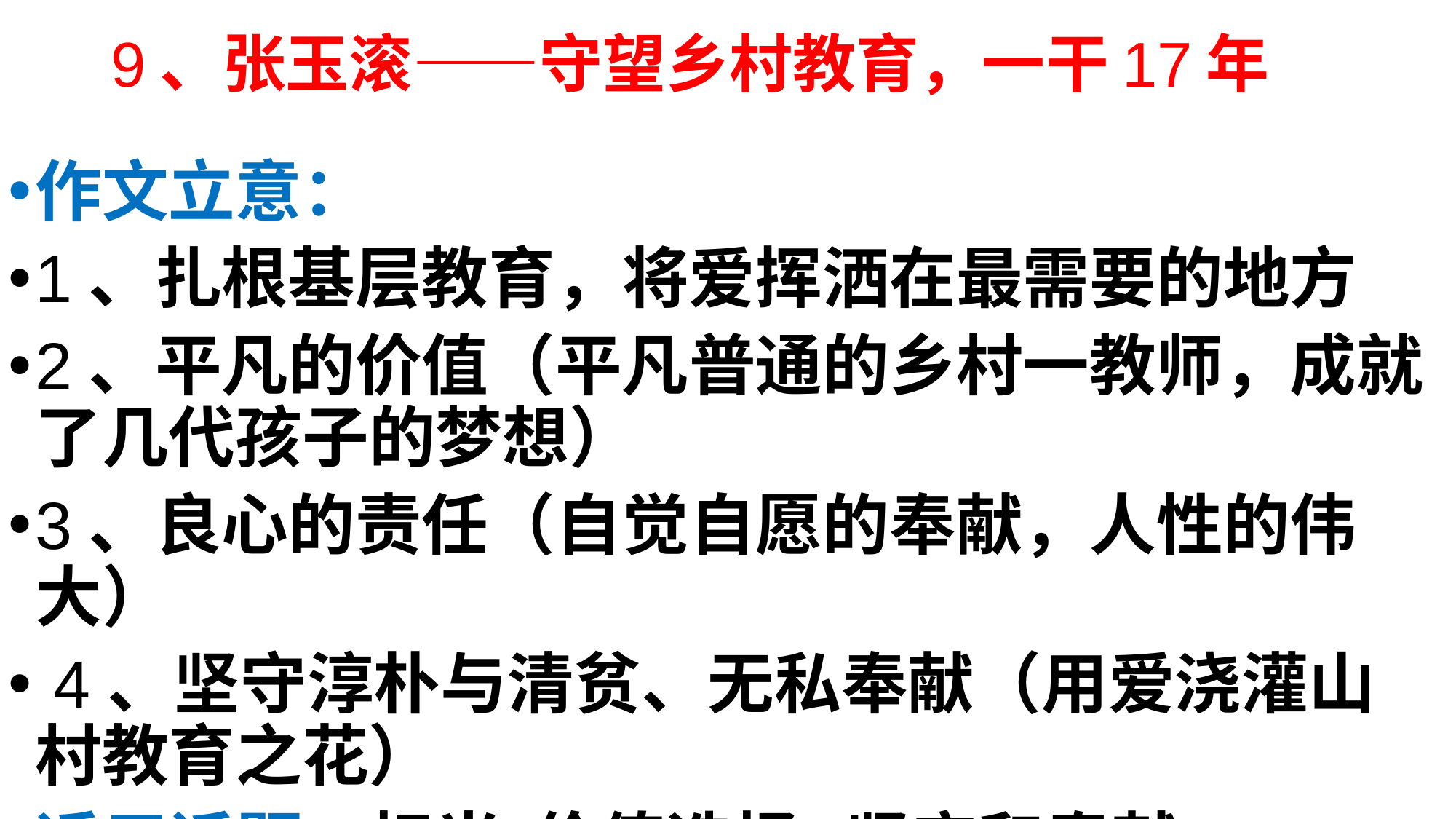

# 9、张玉滚——守望乡村教育，一干17年
作文立意：
1、扎根基层教育，将爱挥洒在最需要的地方
2、平凡的价值（平凡普通的乡村一教师，成就了几代孩子的梦想）
3、良心的责任（自觉自愿的奉献，人性的伟大）
 4、坚守淳朴与清贫、无私奉献（用爱浇灌山村教育之花）
适用话题：担当  价值选择   坚守和奉献